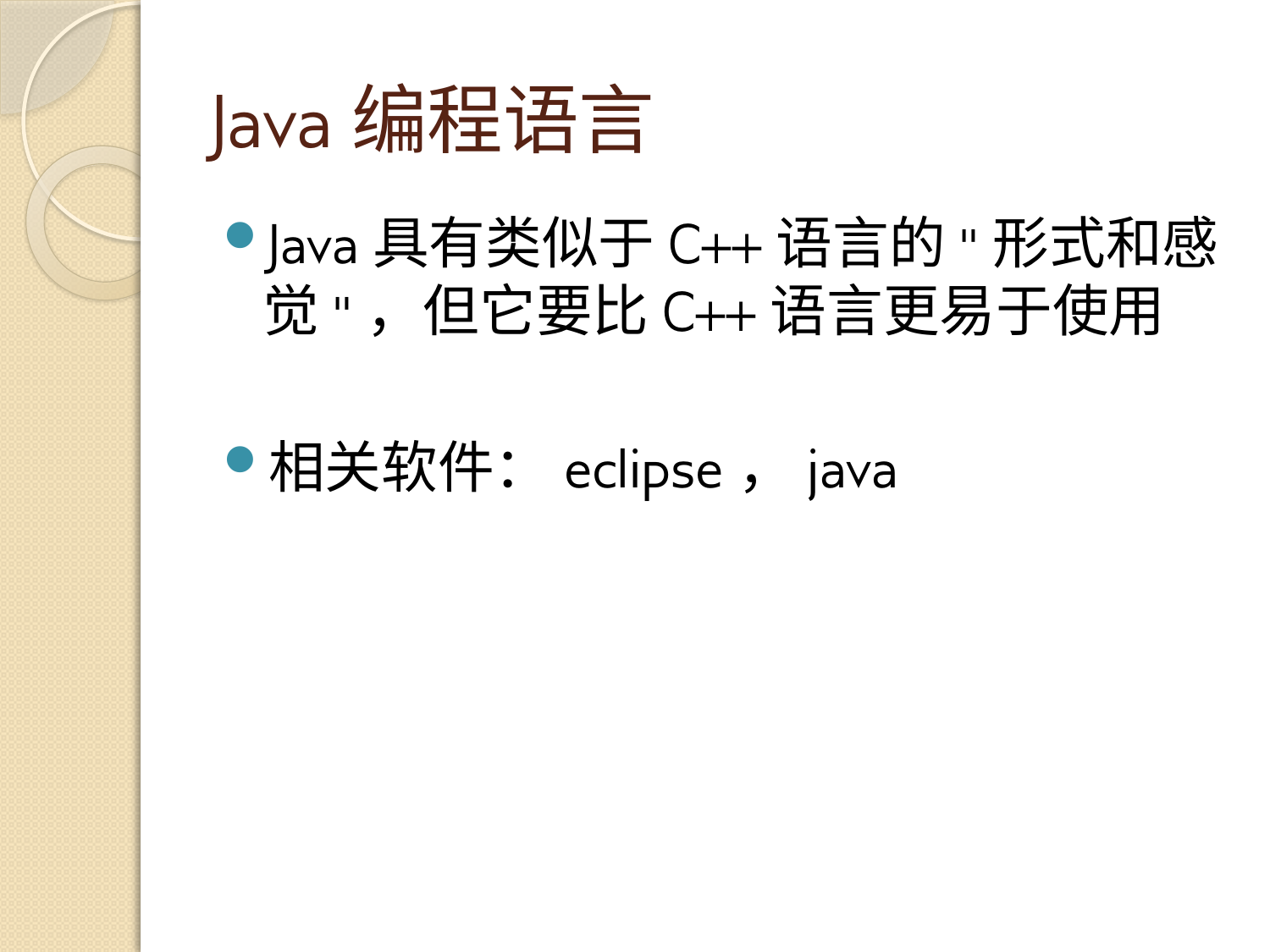

# Java编程语言
Java具有类似于C++语言的"形式和感觉"，但它要比C++语言更易于使用

相关软件：eclipse，java